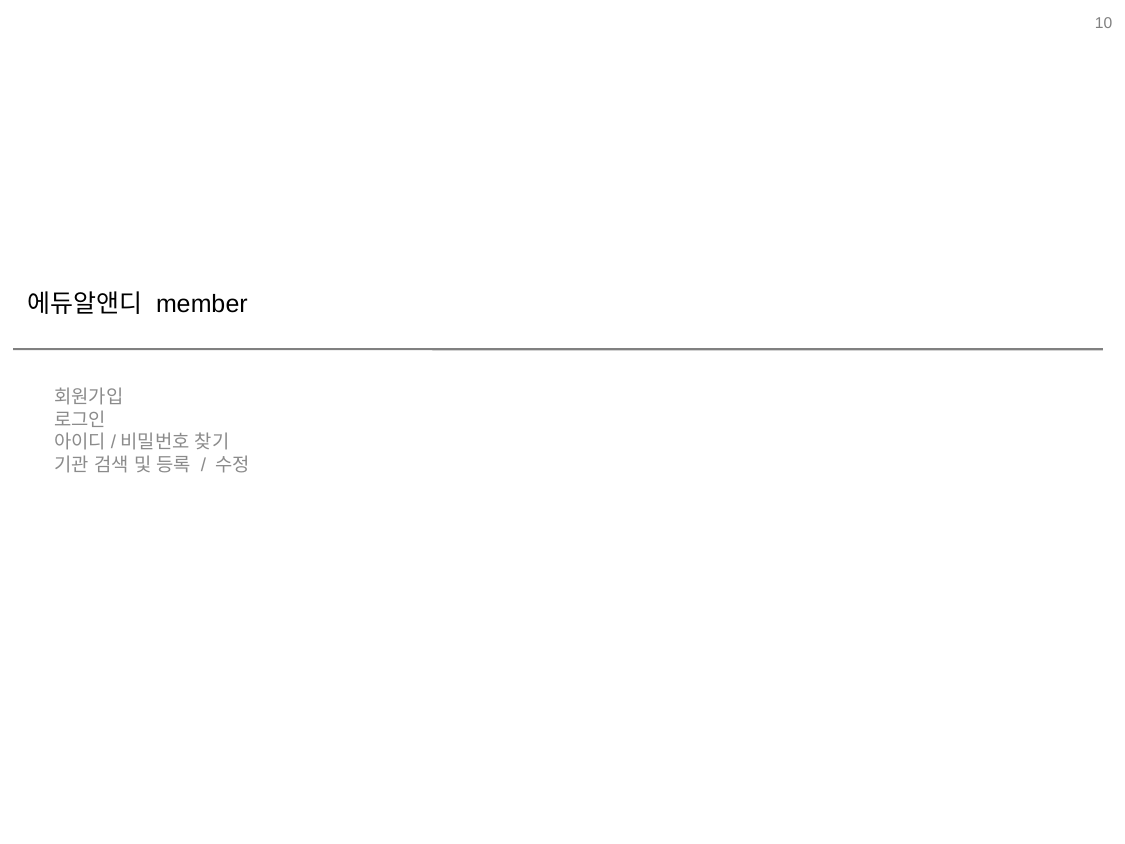

10
# 에듀알앤디 member
회원가입
로그인
아이디/비밀번호 찾기
기관 검색 및 등록 / 수정